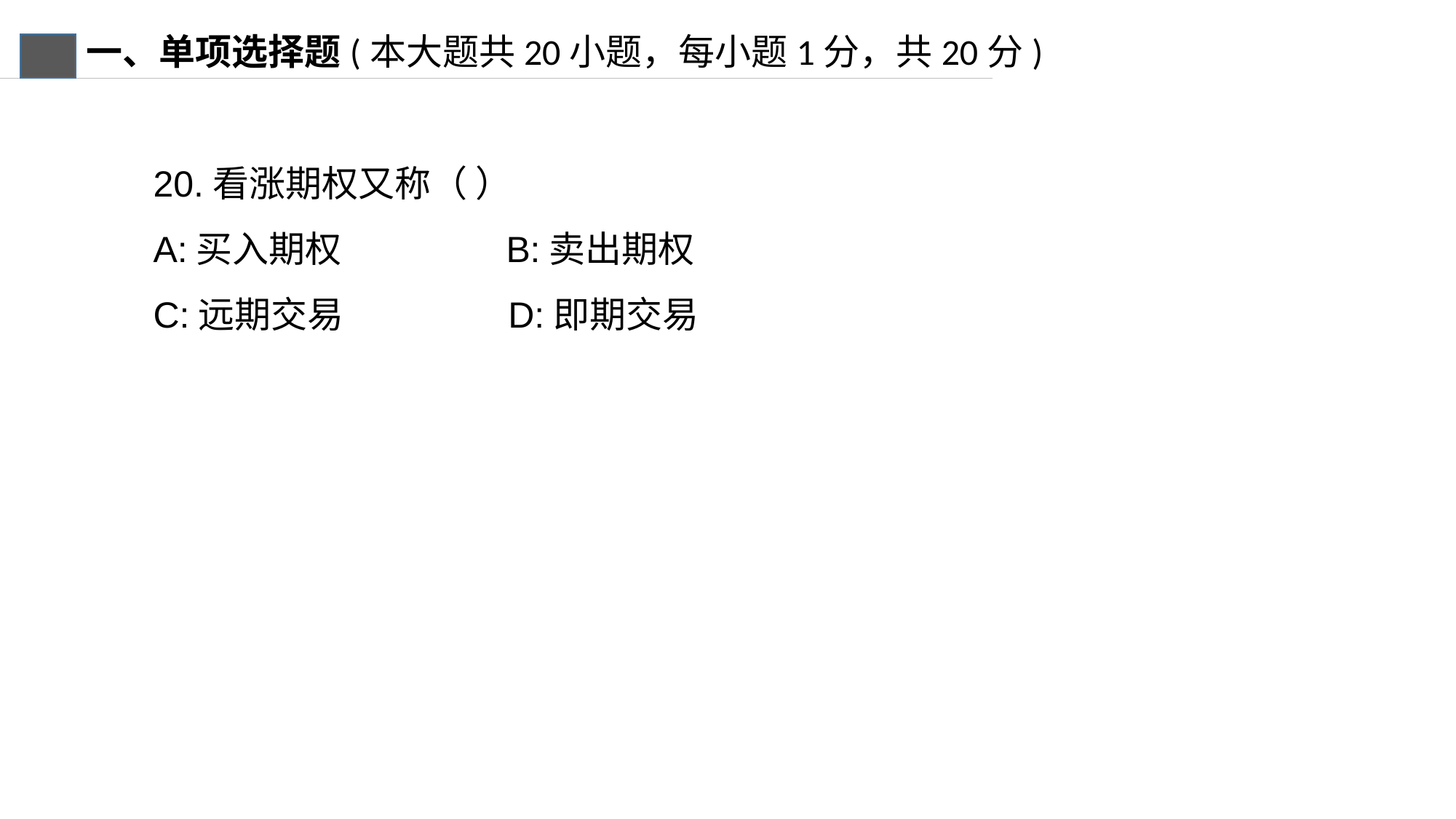

一、单项选择题(本大题共20小题，每小题1分，共20分)

20.看涨期权又称（ ）
A:买入期权                   B:卖出期权
C:远期交易                   D:即期交易